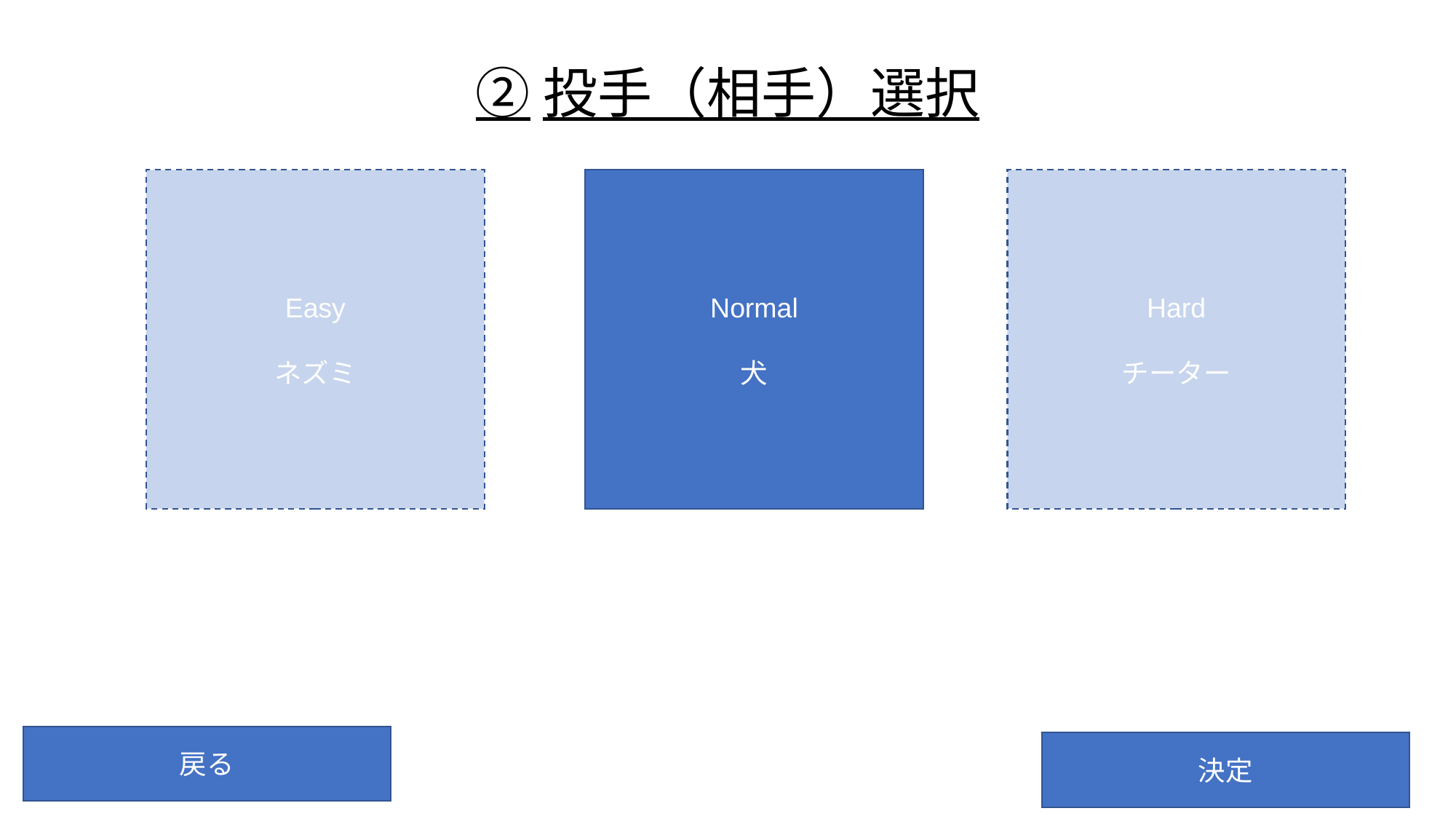

②投手（相手）選択
Easy

ネズミ
Normal

犬
Hard

チーター
戻る
決定